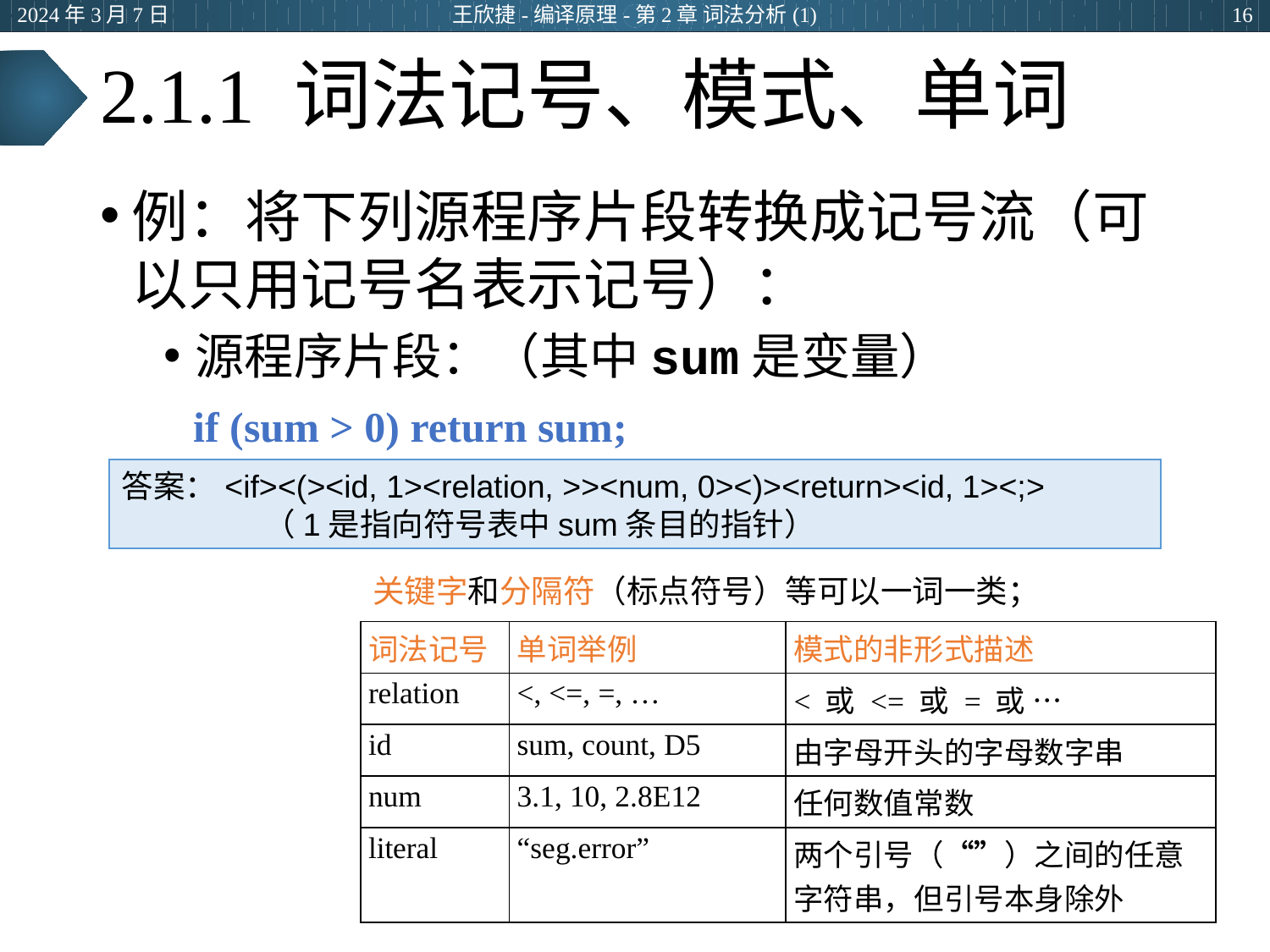

2024年3月7日
王欣捷-编译原理-第2章 词法分析(1)
16
# 2.1.1 词法记号、模式、单词
例：将下列源程序片段转换成记号流（可以只用记号名表示记号）：
源程序片段：（其中sum是变量）
 if (sum > 0) return sum;

答案：<if><(><id, 1><relation, >><num, 0><)><return><id, 1><;>
	 （1是指向符号表中sum条目的指针）
关键字和分隔符（标点符号）等可以一词一类；
| 词法记号 | 单词举例 | 模式的非形式描述 |
| --- | --- | --- |
| relation | <, <=, =, … | < 或 <= 或 = 或 … |
| id | sum, count, D5 | 由字母开头的字母数字串 |
| num | 3.1, 10, 2.8E12 | 任何数值常数 |
| literal | “seg.error” | 两个引号（“”）之间的任意字符串，但引号本身除外 |